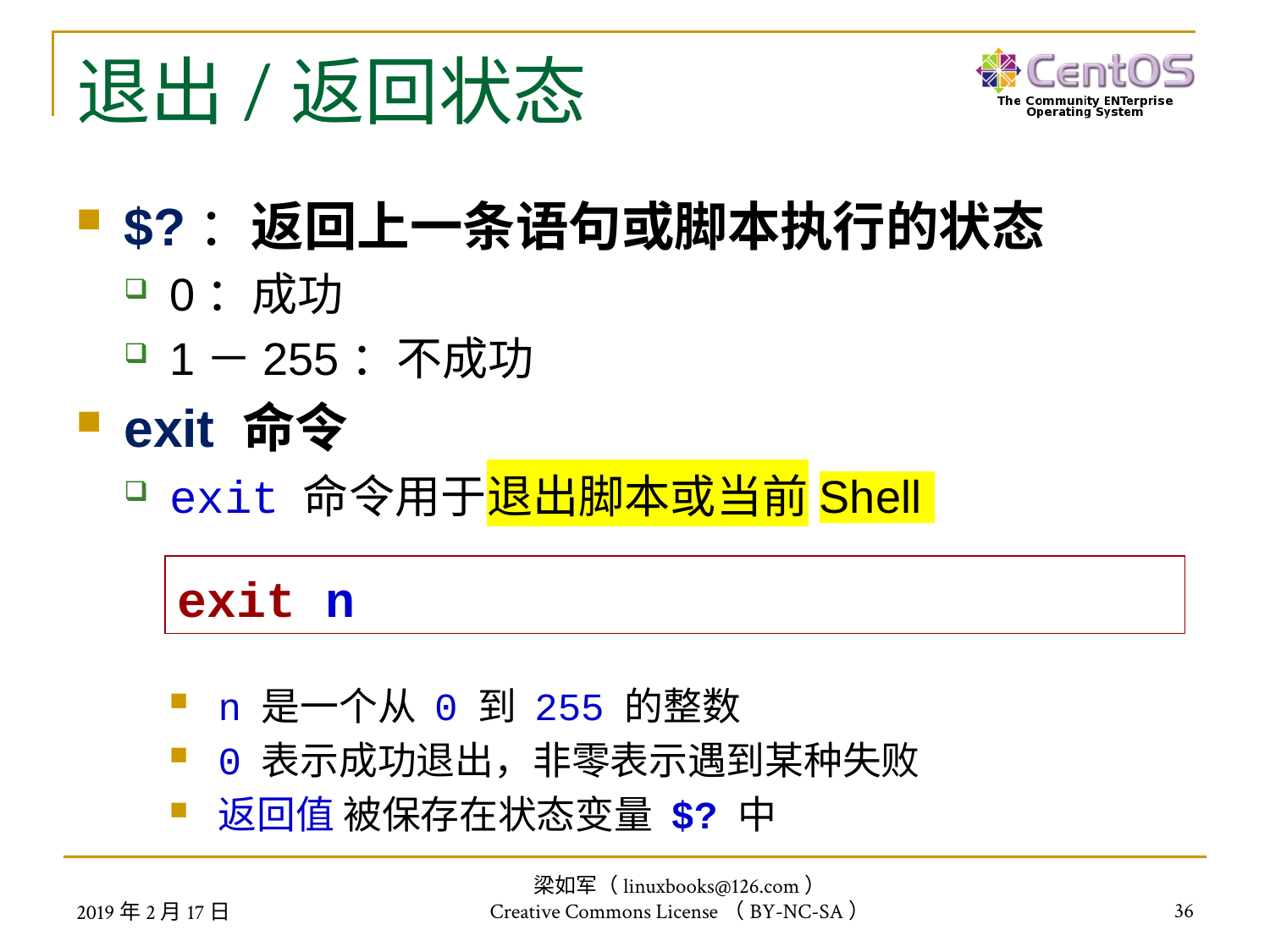

# 退出/返回状态
$?：返回上一条语句或脚本执行的状态
0：成功
1－255：不成功
exit 命令
exit 命令用于退出脚本或当前Shell

n 是一个从 0 到 255 的整数
0 表示成功退出，非零表示遇到某种失败
返回值 被保存在状态变量 $? 中
exit n
梁如军（linuxbooks@126.com）
Creative Commons License（BY-NC-SA）
2019年2月17日
36